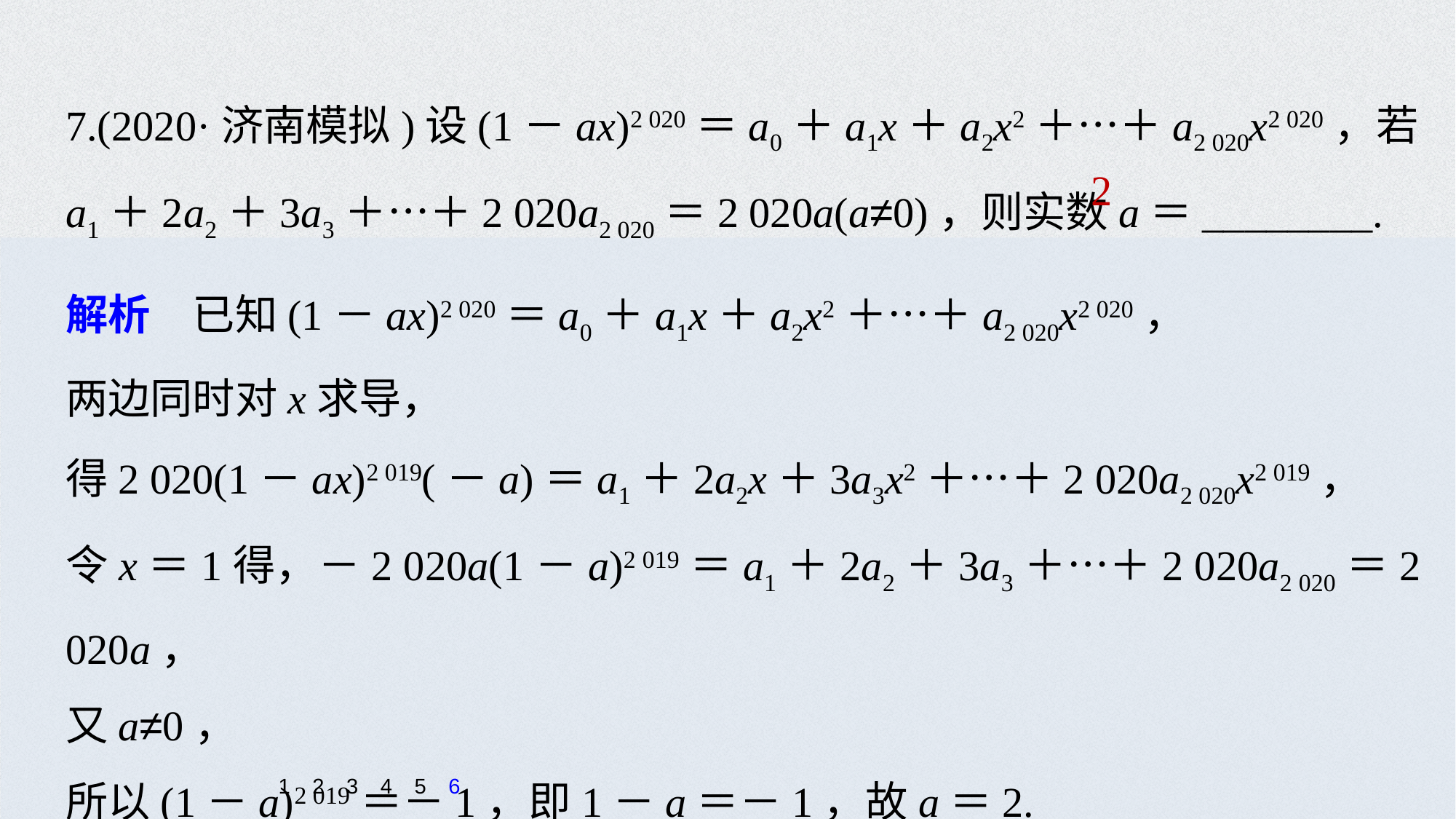

7.(2020·济南模拟)设(1－ax)2 020＝a0＋a1x＋a2x2＋…＋a2 020x2 020，若a1＋2a2＋3a3＋…＋2 020a2 020＝2 020a(a≠0)，则实数a＝________.
2
解析　已知(1－ax)2 020＝a0＋a1x＋a2x2＋…＋a2 020x2 020，
两边同时对x求导，
得2 020(1－ax)2 019(－a)＝a1＋2a2x＋3a3x2＋…＋2 020a2 020x2 019，
令x＝1得，－2 020a(1－a)2 019＝a1＋2a2＋3a3＋…＋2 020a2 020＝2 020a，
又a≠0，
所以(1－a)2 019＝－1，即1－a＝－1，故a＝2.
1
2
3
4
5
6